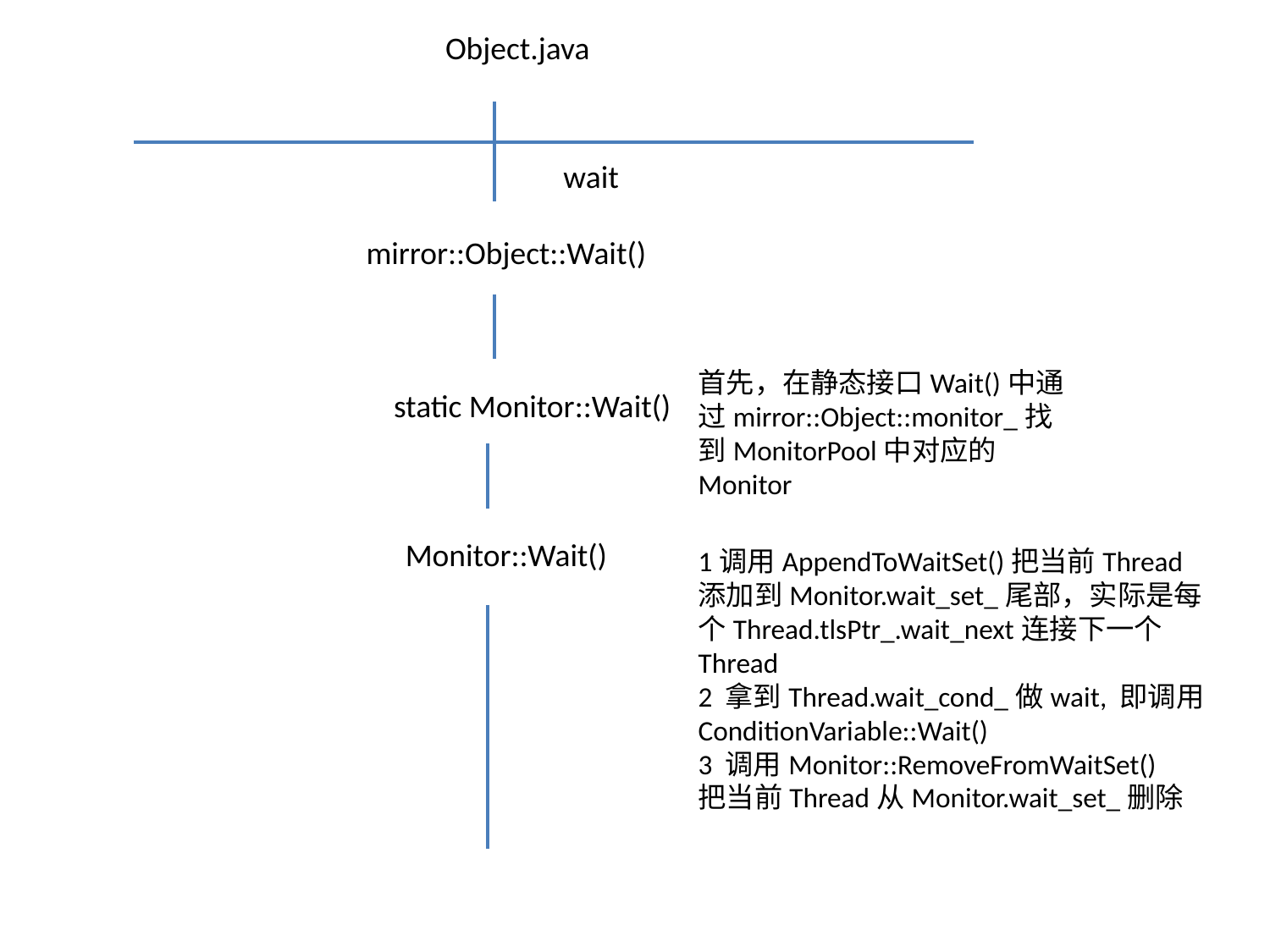

Object.java
wait
mirror::Object::Wait()
首先，在静态接口Wait()中通过mirror::Object::monitor_找到MonitorPool中对应的Monitor
static Monitor::Wait()
Monitor::Wait()
1调用AppendToWaitSet()把当前Thread添加到Monitor.wait_set_尾部，实际是每个Thread.tlsPtr_.wait_next连接下一个Thread
2 拿到Thread.wait_cond_做wait, 即调用
ConditionVariable::Wait()
3 调用Monitor::RemoveFromWaitSet()
把当前Thread从Monitor.wait_set_删除